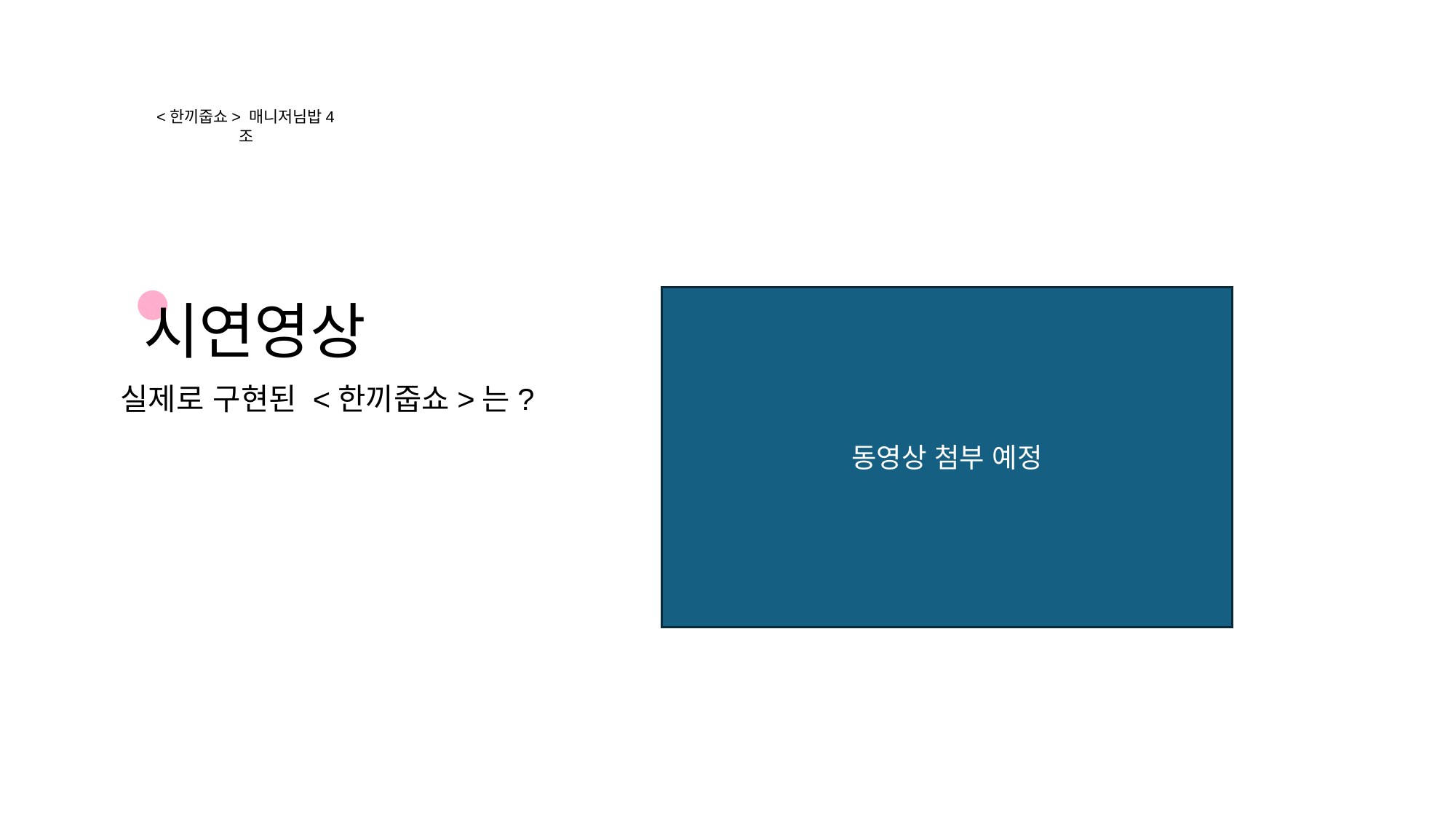

<한끼줍쇼> 매니저님밥4조
시연영상
동영상 첨부 예정

실제로 구현된 <한끼줍쇼>는?